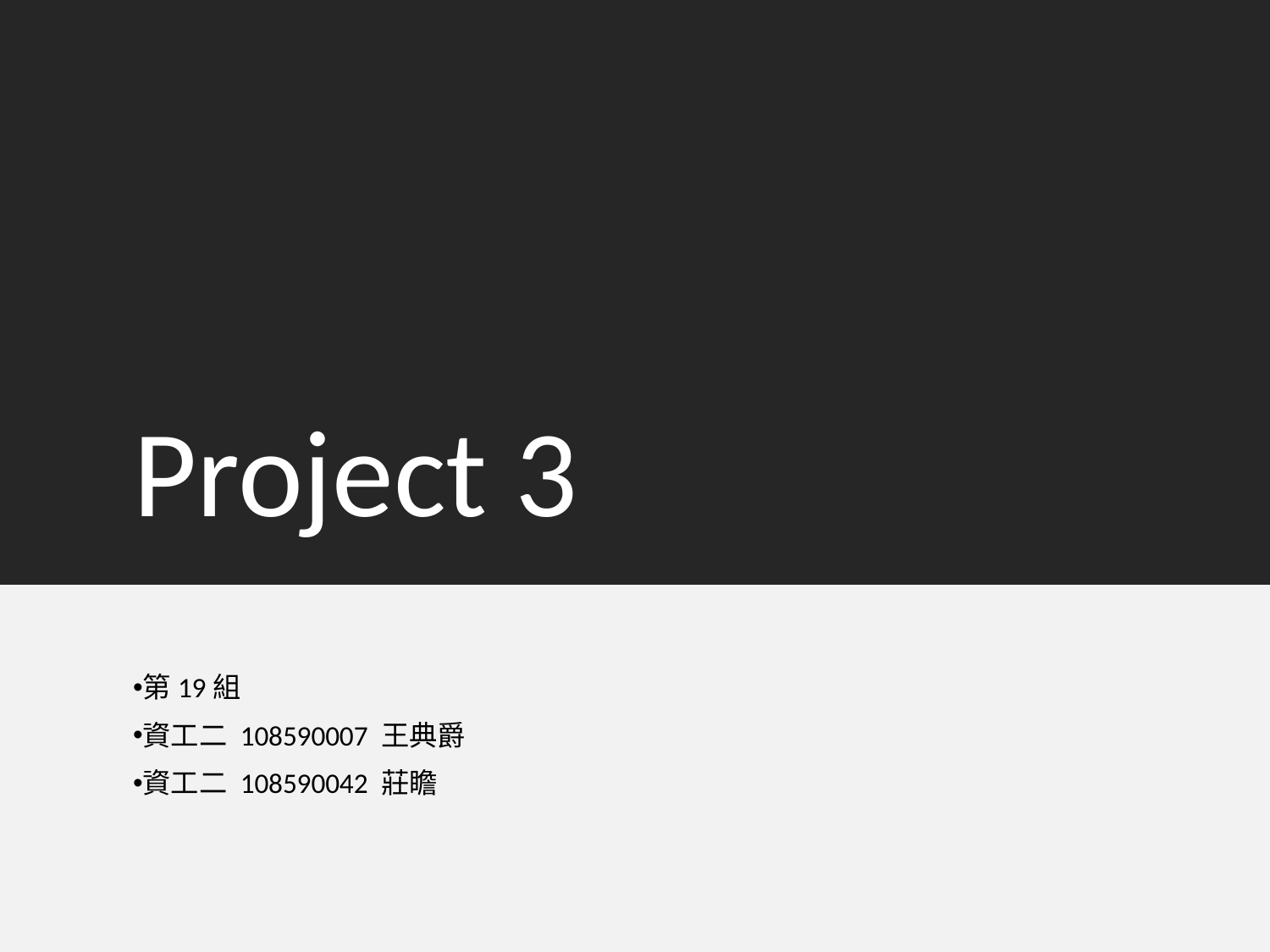

# Project 3

第19組
資工二 108590007 王典爵
資工二 108590042 莊瞻